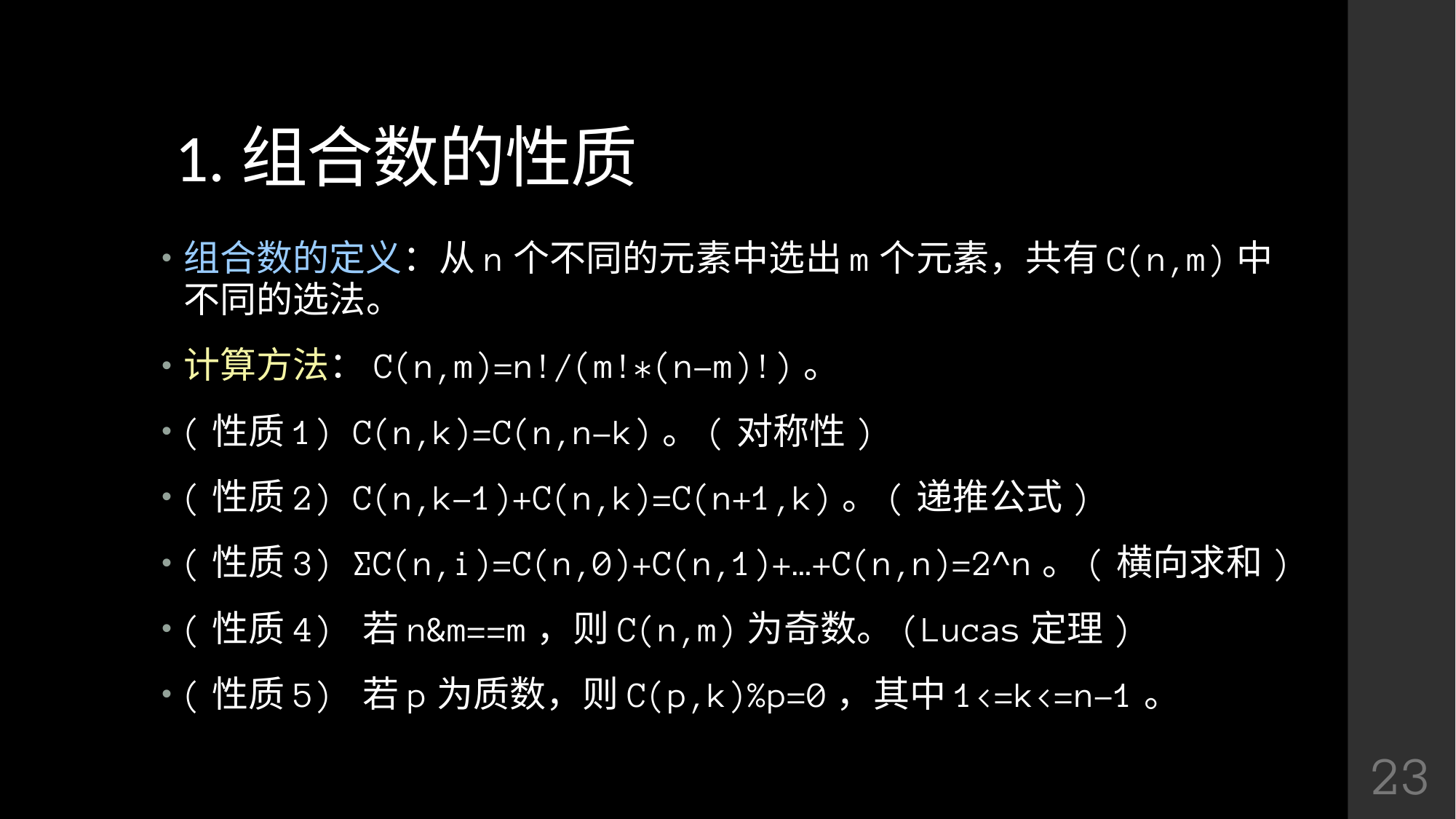

# 1.组合数的性质
组合数的定义：从n个不同的元素中选出m个元素，共有C(n,m)中不同的选法。
计算方法：C(n,m)=n!/(m!*(n-m)!)。
(性质1) C(n,k)=C(n,n-k)。(对称性)
(性质2) C(n,k-1)+C(n,k)=C(n+1,k)。(递推公式)
(性质3) ΣC(n,i)=C(n,0)+C(n,1)+…+C(n,n)=2^n。(横向求和)
(性质4) 若n&m==m，则C(n,m)为奇数。(Lucas定理)
(性质5) 若p为质数，则C(p,k)%p=0，其中1<=k<=n-1。
23